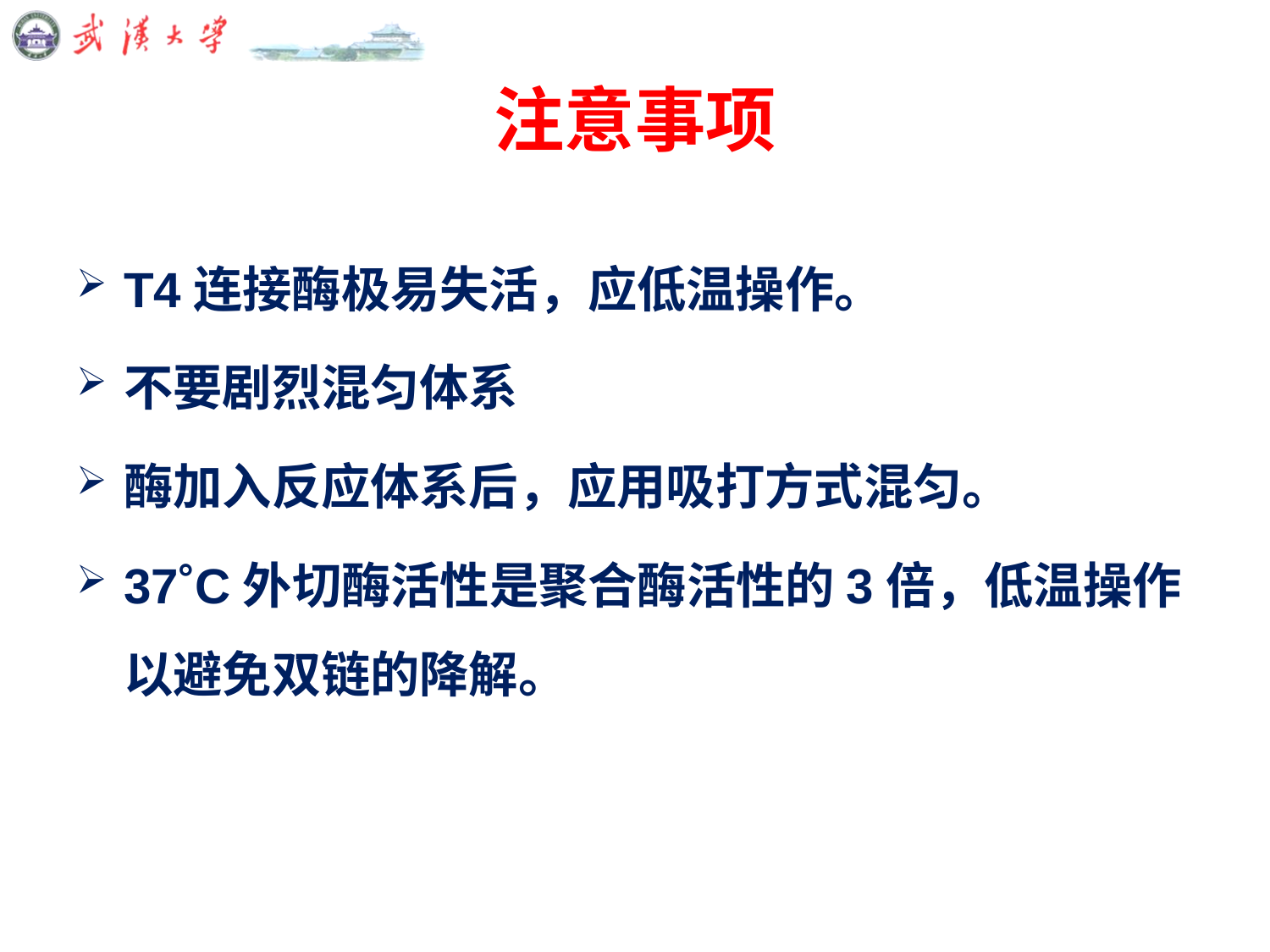

# 注意事项
T4连接酶极易失活，应低温操作。
不要剧烈混匀体系
酶加入反应体系后，应用吸打方式混匀。
37˚C外切酶活性是聚合酶活性的3倍，低温操作以避免双链的降解。